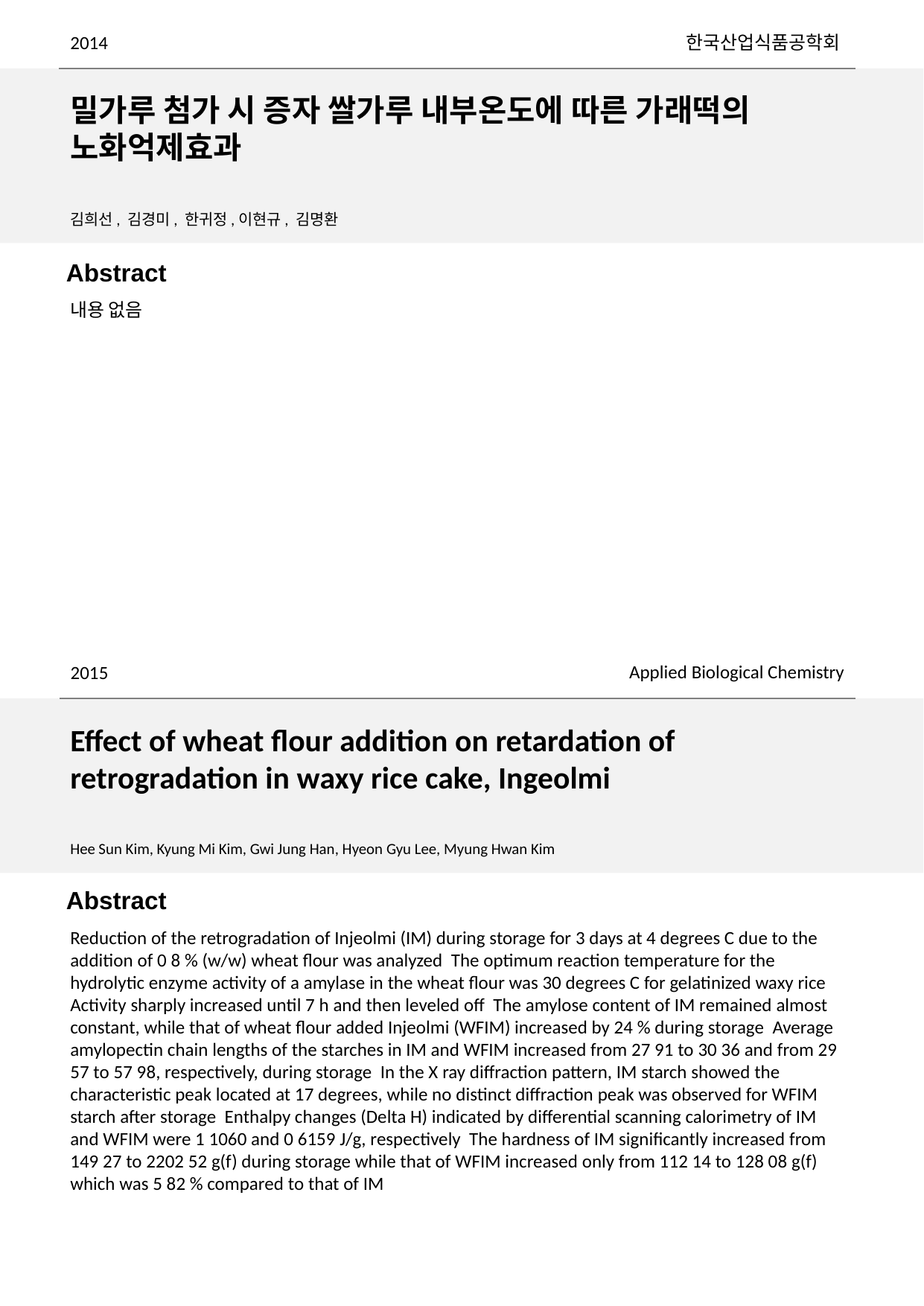

2014
한국산업식품공학회
밀가루 첨가 시 증자 쌀가루 내부온도에 따른 가래떡의 노화억제효과
김희선, 김경미, 한귀정,이현규, 김명환
내용 없음
Applied Biological Chemistry
2015
Effect of wheat flour addition on retardation of retrogradation in waxy rice cake, Ingeolmi
Hee Sun Kim, Kyung Mi Kim, Gwi Jung Han, Hyeon Gyu Lee, Myung Hwan Kim
Reduction of the retrogradation of Injeolmi (IM) during storage for 3 days at 4 degrees C due to the addition of 0 8 % (w/w) wheat flour was analyzed  The optimum reaction temperature for the hydrolytic enzyme activity of a amylase in the wheat flour was 30 degrees C for gelatinized waxy rice  Activity sharply increased until 7 h and then leveled off  The amylose content of IM remained almost constant, while that of wheat flour added Injeolmi (WFIM) increased by 24 % during storage  Average amylopectin chain lengths of the starches in IM and WFIM increased from 27 91 to 30 36 and from 29 57 to 57 98, respectively, during storage  In the X ray diffraction pattern, IM starch showed the characteristic peak located at 17 degrees, while no distinct diffraction peak was observed for WFIM starch after storage  Enthalpy changes (Delta H) indicated by differential scanning calorimetry of IM and WFIM were 1 1060 and 0 6159 J/g, respectively  The hardness of IM significantly increased from 149 27 to 2202 52 g(f) during storage while that of WFIM increased only from 112 14 to 128 08 g(f) which was 5 82 % compared to that of IM